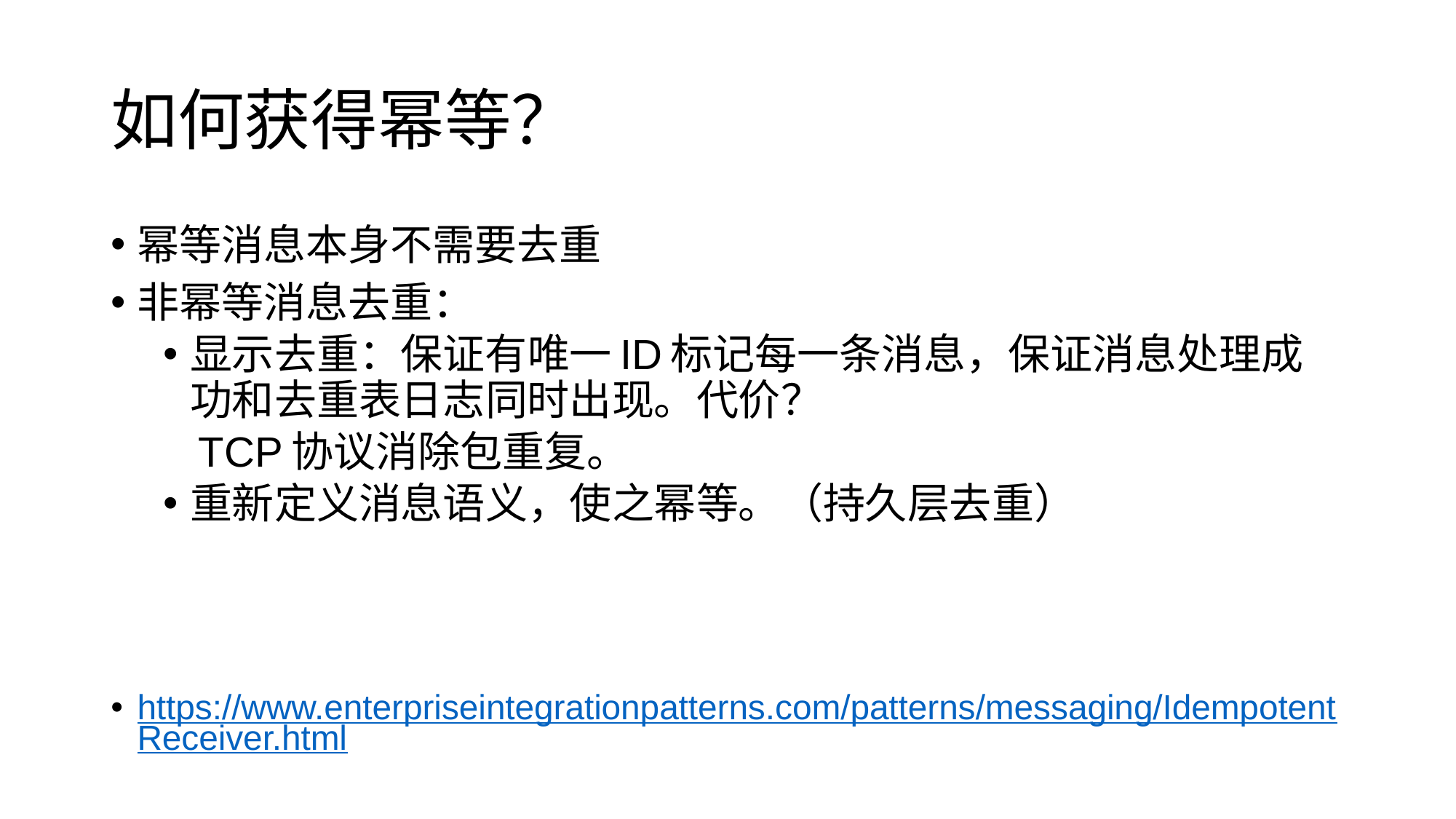

# 如何获得幂等？
幂等消息本身不需要去重
非幂等消息去重：
显示去重：保证有唯一ID标记每一条消息，保证消息处理成功和去重表日志同时出现。代价？
   TCP协议消除包重复。
重新定义消息语义，使之幂等。（持久层去重）

https://www.enterpriseintegrationpatterns.com/patterns/messaging/IdempotentReceiver.html